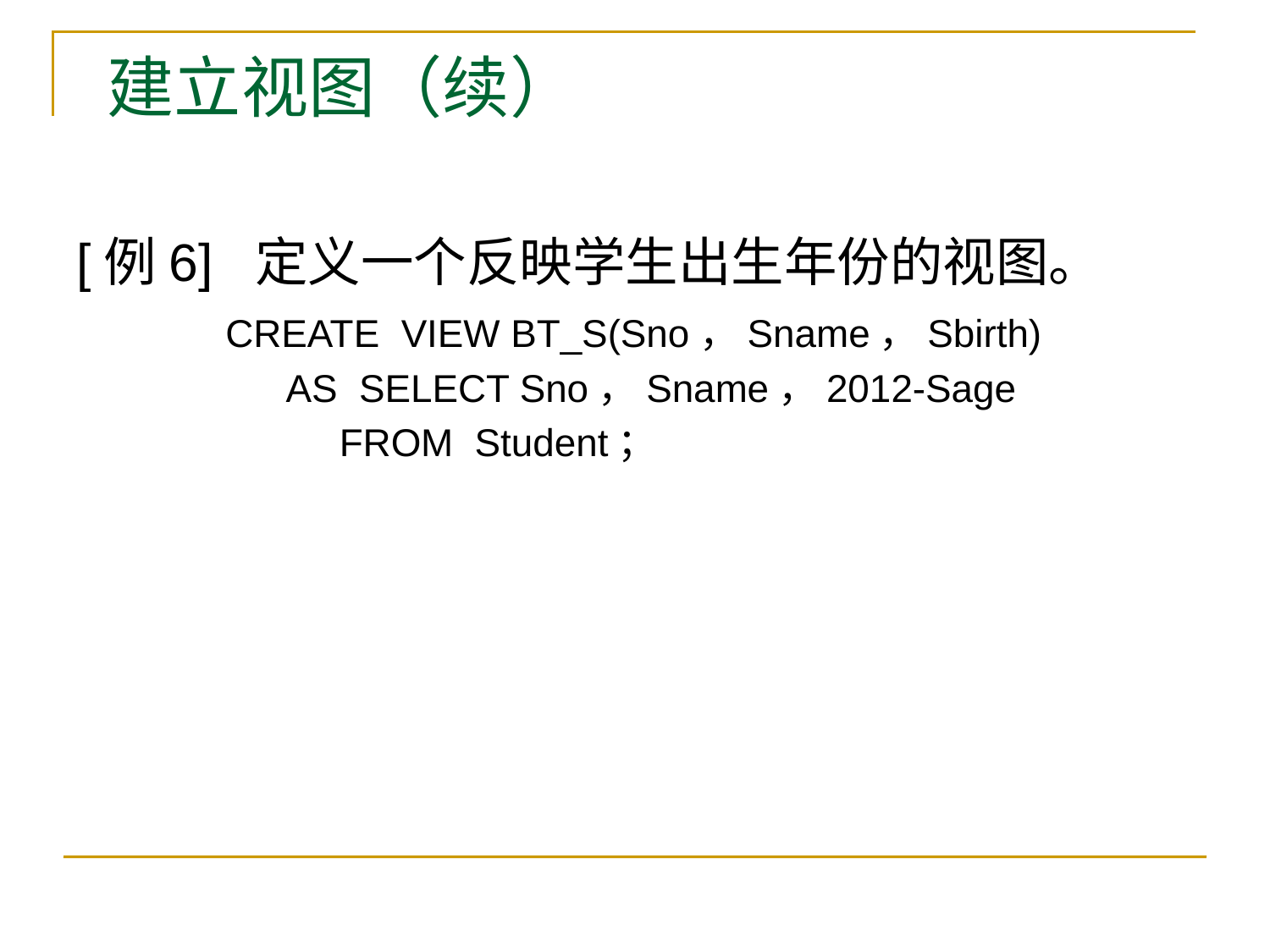

# 建立视图（续）
[例6]  定义一个反映学生出生年份的视图。
        CREATE  VIEW BT_S(Sno，Sname，Sbirth)
               AS  SELECT Sno，Sname，2012-Sage
              	    FROM  Student；